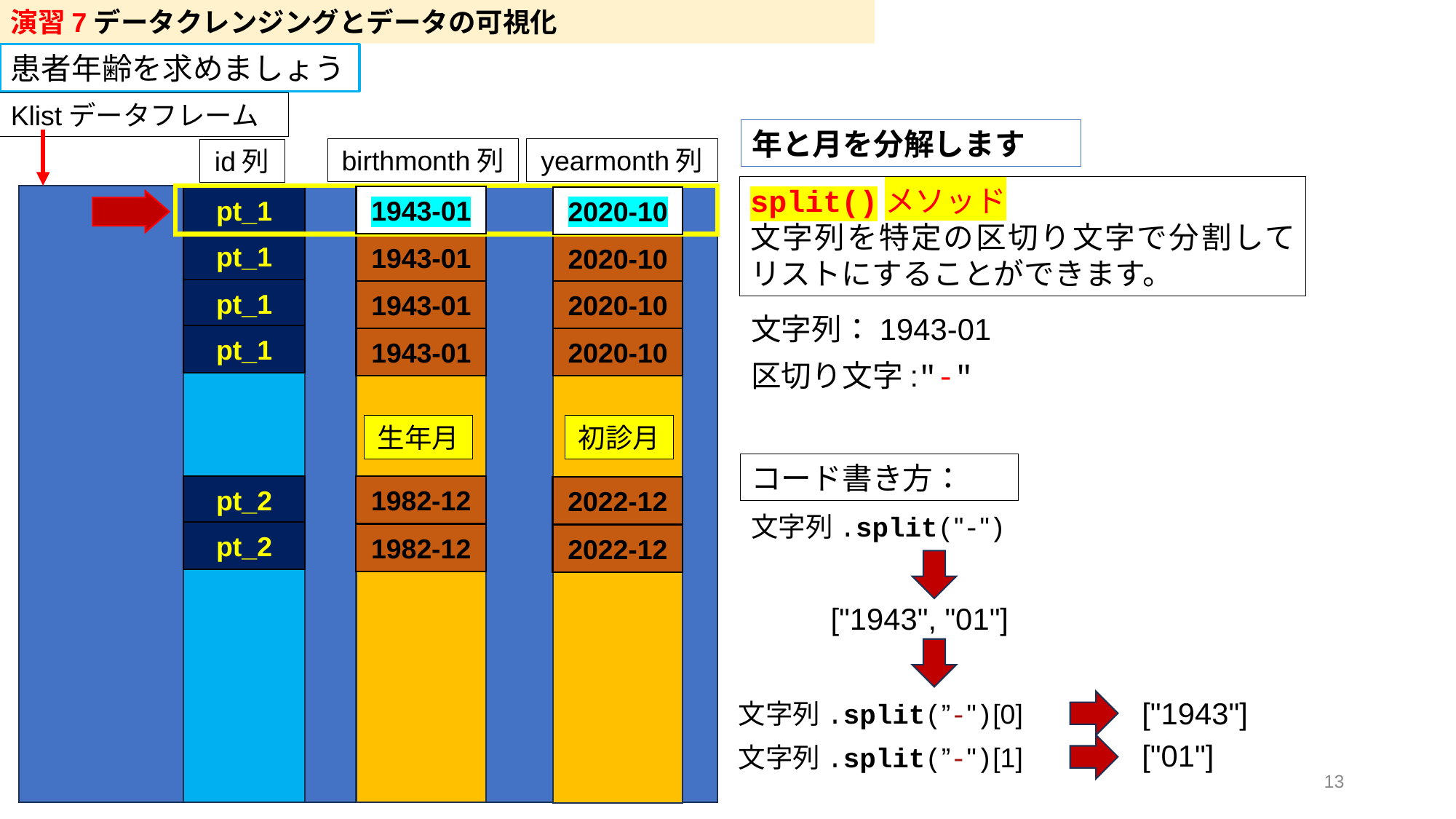

演習7データクレンジングとデータの可視化
患者年齢を求めましょう
Klistデータフレーム
年と月を分解します
birthmonth列
yearmonth列
id列
split()メソッド
文字列を特定の区切り文字で分割してリストにすることができます。

pt_1
1943-01

2020-10

pt_1
1943-01
2020-10
pt_1
1943-01
2020-10
文字列：1943-01
pt_1
1943-01
2020-10
区切り文字:"-"
生年月
初診月
コード書き方：
pt_2
1982-12
2022-12
文字列.split("-")
pt_2
1982-12
2022-12

["1943", "01"]

["1943"]

文字列.split(”-")[0]
["01"]

文字列.split(”-")[1]
13